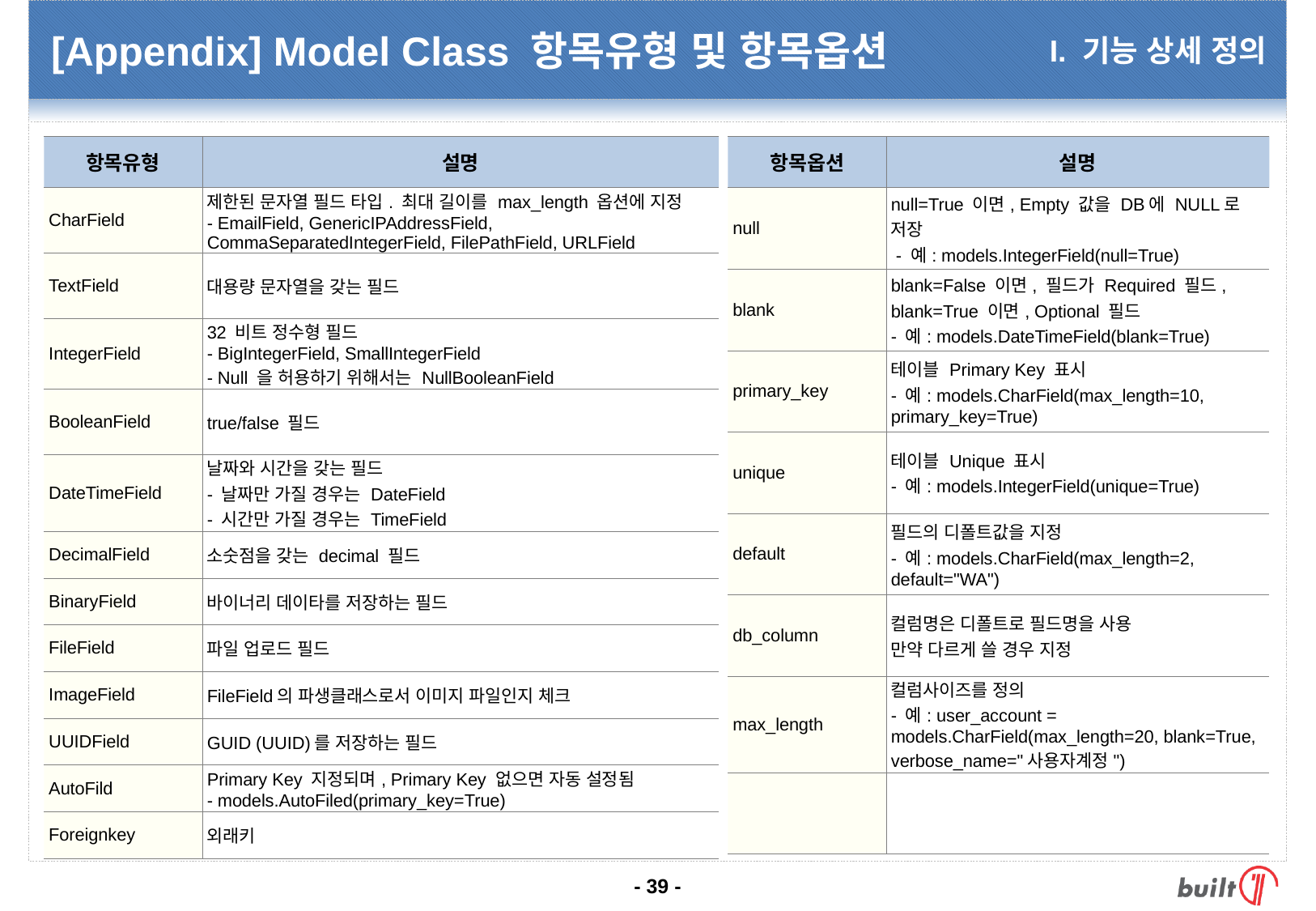

# [Appendix] Model Class 항목유형 및 항목옵션
I. 기능 상세 정의
| 항목유형 | 설명 |
| --- | --- |
| CharField | 제한된 문자열 필드 타입. 최대 길이를 max\_length 옵션에 지정 - EmailField, GenericIPAddressField, CommaSeparatedIntegerField, FilePathField, URLField |
| TextField | 대용량 문자열을 갖는 필드 |
| IntegerField | 32 비트 정수형 필드 - BigIntegerField, SmallIntegerField - Null 을 허용하기 위해서는 NullBooleanField |
| BooleanField | true/false 필드 |
| DateTimeField | 날짜와 시간을 갖는 필드 - 날짜만 가질 경우는 DateField - 시간만 가질 경우는 TimeField |
| DecimalField | 소숫점을 갖는 decimal 필드 |
| BinaryField | 바이너리 데이타를 저장하는 필드 |
| FileField | 파일 업로드 필드 |
| ImageField | FileField의 파생클래스로서 이미지 파일인지 체크 |
| UUIDField | GUID (UUID)를 저장하는 필드 |
| AutoFild | Primary Key 지정되며, Primary Key 없으면 자동 설정됨 - models.AutoFiled(primary\_key=True) |
| Foreignkey | 외래키 |
| 항목옵션 | 설명 |
| --- | --- |
| null | null=True 이면, Empty 값을 DB에 NULL로 저장 - 예: models.IntegerField(null=True) |
| blank | blank=False 이면, 필드가 Required 필드, blank=True 이면, Optional 필드 - 예: models.DateTimeField(blank=True) |
| primary\_key | 테이블 Primary Key 표시 - 예: models.CharField(max\_length=10, primary\_key=True) |
| unique | 테이블 Unique 표시 - 예: models.IntegerField(unique=True) |
| default | 필드의 디폴트값을 지정 - 예: models.CharField(max\_length=2, default="WA") |
| db\_column | 컬럼명은 디폴트로 필드명을 사용 만약 다르게 쓸 경우 지정 |
| max\_length | 컬럼사이즈를 정의 - 예: user\_account = models.CharField(max\_length=20, blank=True, verbose\_name="사용자계정") |
|  |  |